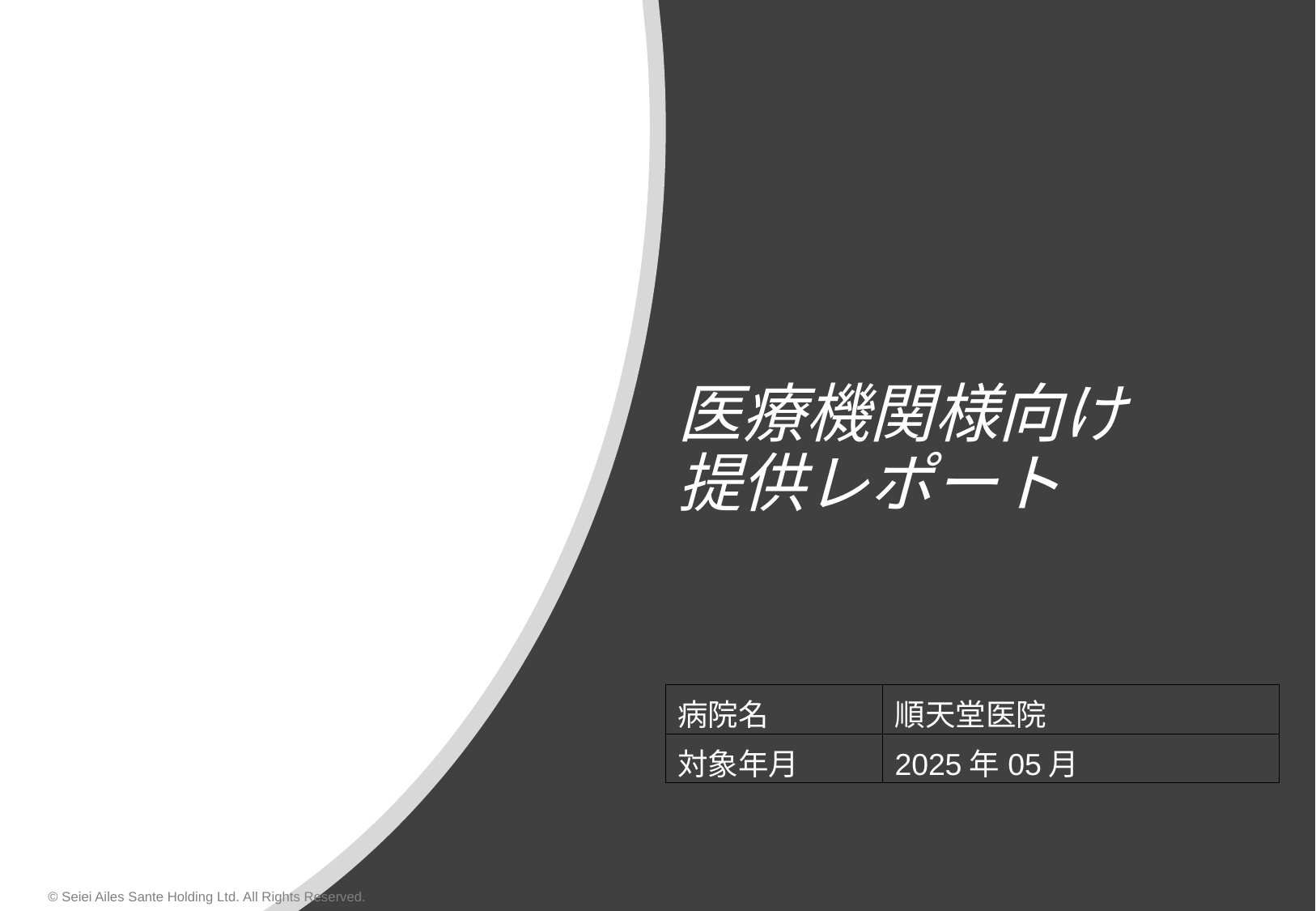

医療機関様向け
提供レポート
| 病院名 | 順天堂医院 |
| --- | --- |
| 対象年月 | 2025年05月 |
© Seiei Ailes Sante Holding Ltd. All Rights Reserved.